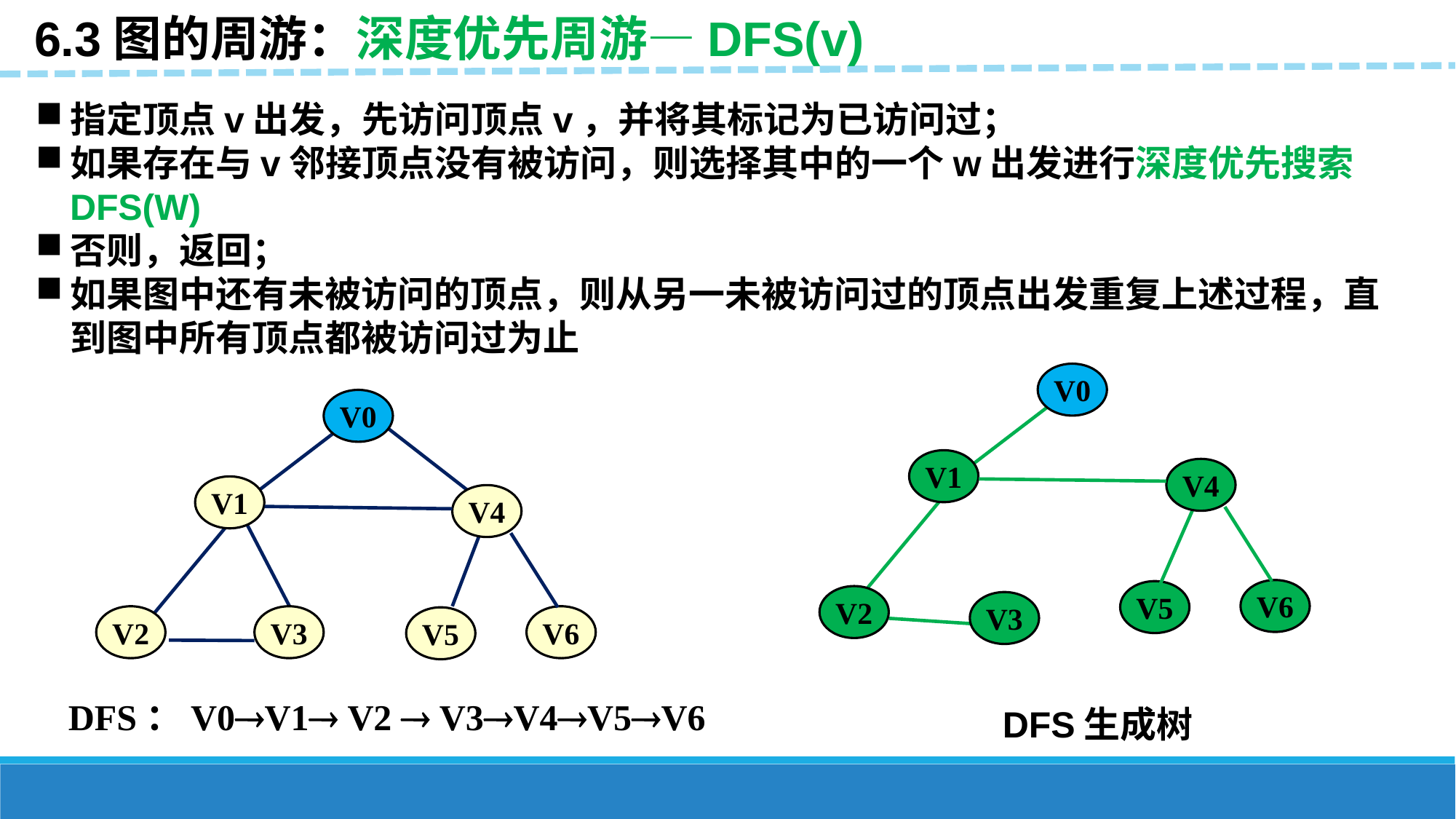

6.3图的周游：深度优先周游—DFS(v)
指定顶点v出发，先访问顶点v，并将其标记为已访问过；
如果存在与v邻接顶点没有被访问，则选择其中的一个w出发进行深度优先搜索DFS(W)
否则，返回；
如果图中还有未被访问的顶点，则从另一未被访问过的顶点出发重复上述过程，直到图中所有顶点都被访问过为止

V0
V0

V1
V4
V1

V4

V6
V5
V2
V3
V2
V3
V6
V5

DFS：V0→V1→ V2 → V3→V4→V5→V6
DFS生成树